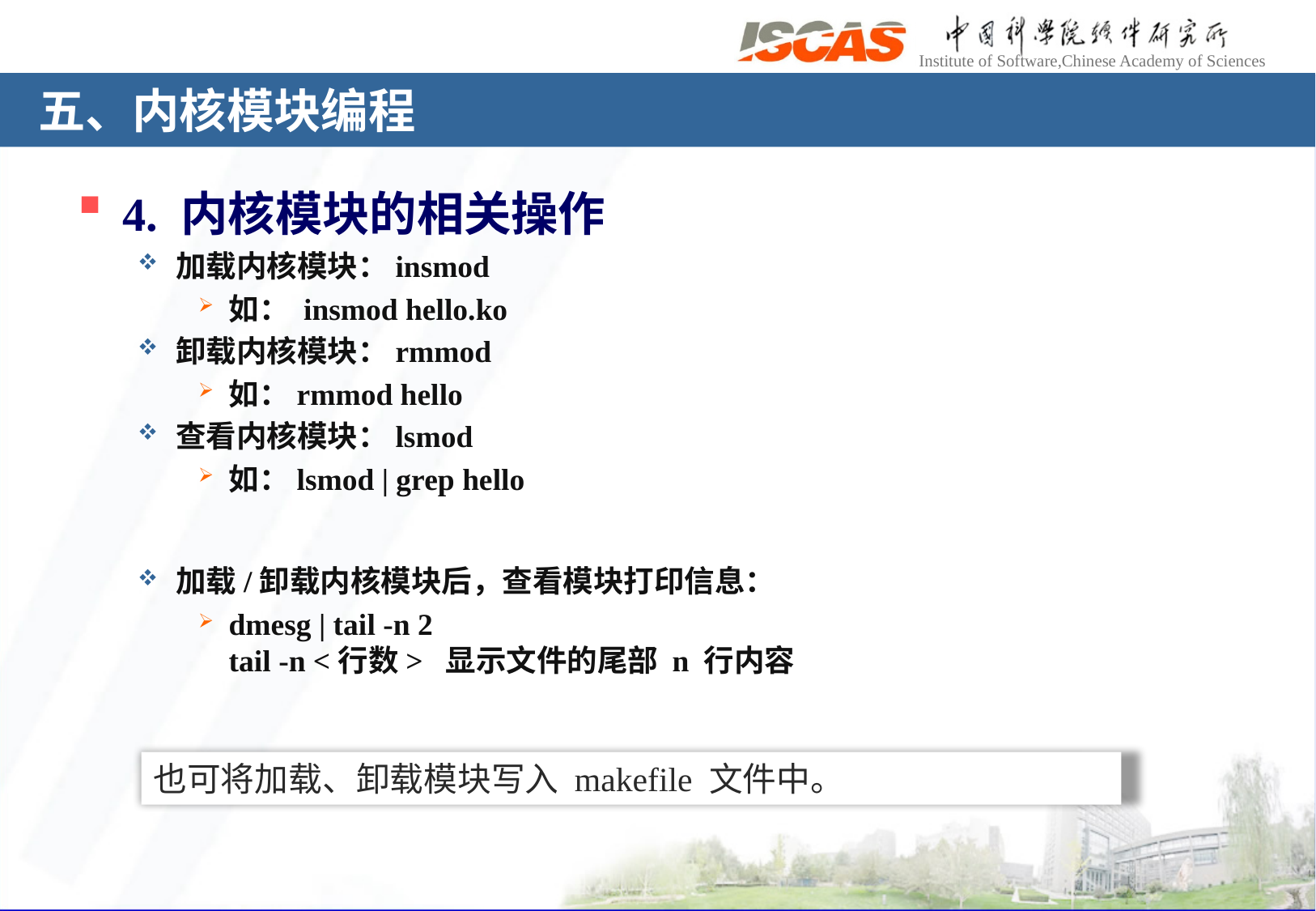

# 五、内核模块编程
4. 内核模块的相关操作
加载内核模块：insmod
如： insmod hello.ko
卸载内核模块：rmmod
如：rmmod hello
查看内核模块：lsmod
如：lsmod | grep hello

加载/卸载内核模块后，查看模块打印信息：
dmesg | tail -n 2
tail -n <行数>  显示文件的尾部 n 行内容

也可将加载、卸载模块写入 makefile 文件中。